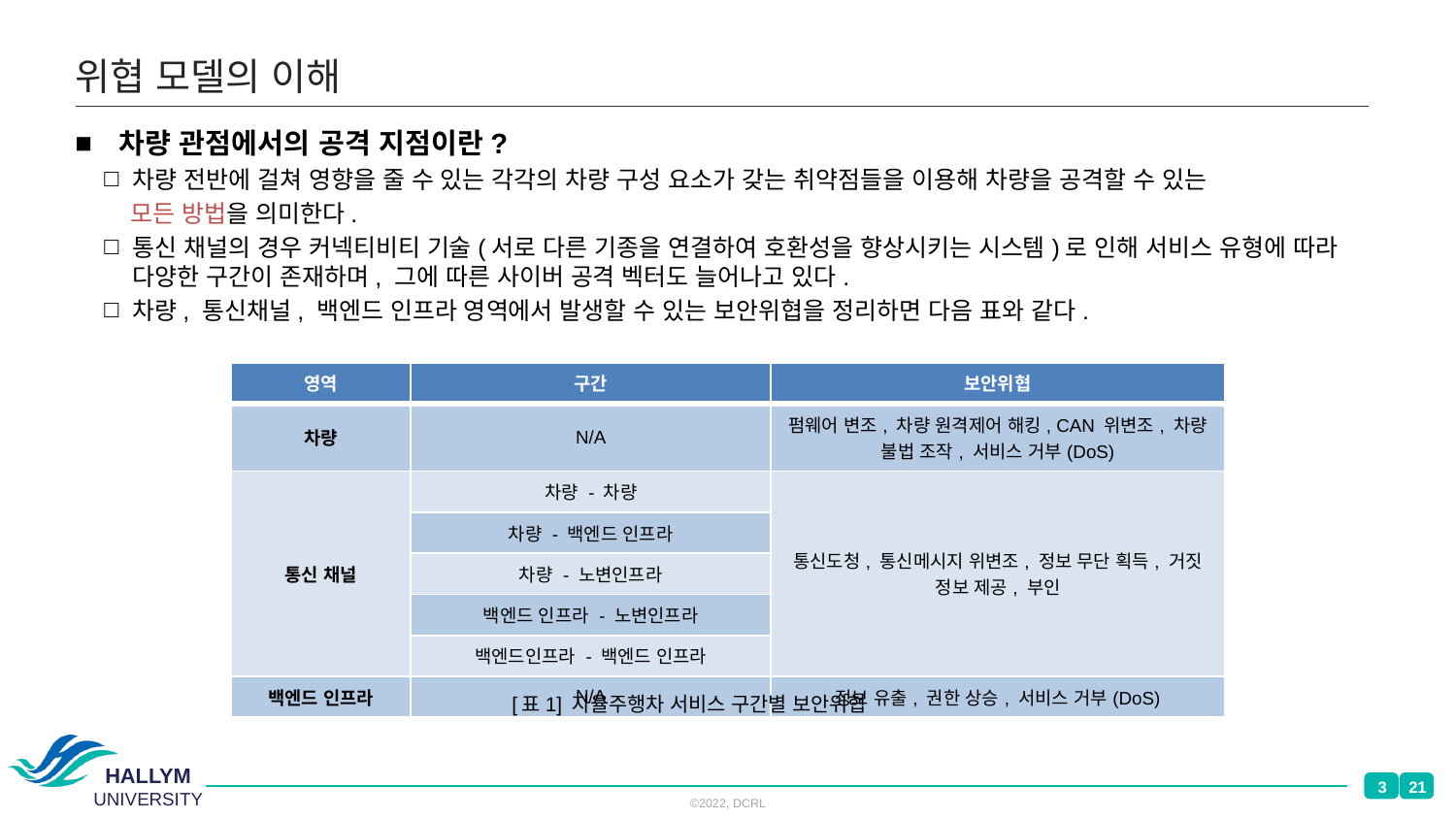

# 위협 모델의 이해
 차량 관점에서의 공격 지점이란?
차량 전반에 걸쳐 영향을 줄 수 있는 각각의 차량 구성 요소가 갖는 취약점들을 이용해 차량을 공격할 수 있는
   모든 방법을 의미한다.
통신 채널의 경우 커넥티비티 기술(서로 다른 기종을 연결하여 호환성을 향상시키는 시스템)로 인해 서비스 유형에 따라 다양한 구간이 존재하며, 그에 따른 사이버 공격 벡터도 늘어나고 있다.
차량, 통신채널, 백엔드 인프라 영역에서 발생할 수 있는 보안위협을 정리하면 다음 표와 같다.

| 영역 | 구간 | 보안위협 |
| --- | --- | --- |
| 차량 | N/A | 펌웨어 변조, 차량 원격제어 해킹, CAN 위변조, 차량 불법 조작, 서비스 거부(DoS) |
| 통신 채널 | 차량 - 차량 | 통신도청, 통신메시지 위변조, 정보 무단 획득, 거짓 정보 제공, 부인 |
|  | 차량 - 백엔드 인프라 |  |
|  | 차량 - 노변인프라 |  |
|  | 백엔드 인프라 - 노변인프라 |  |
|  | 백엔드인프라 - 백엔드 인프라 |  |
| 백엔드 인프라 | N/A | 정보 유출, 권한 상승, 서비스 거부(DoS) |
[표1] 자율주행차 서비스 구간별 보안위협